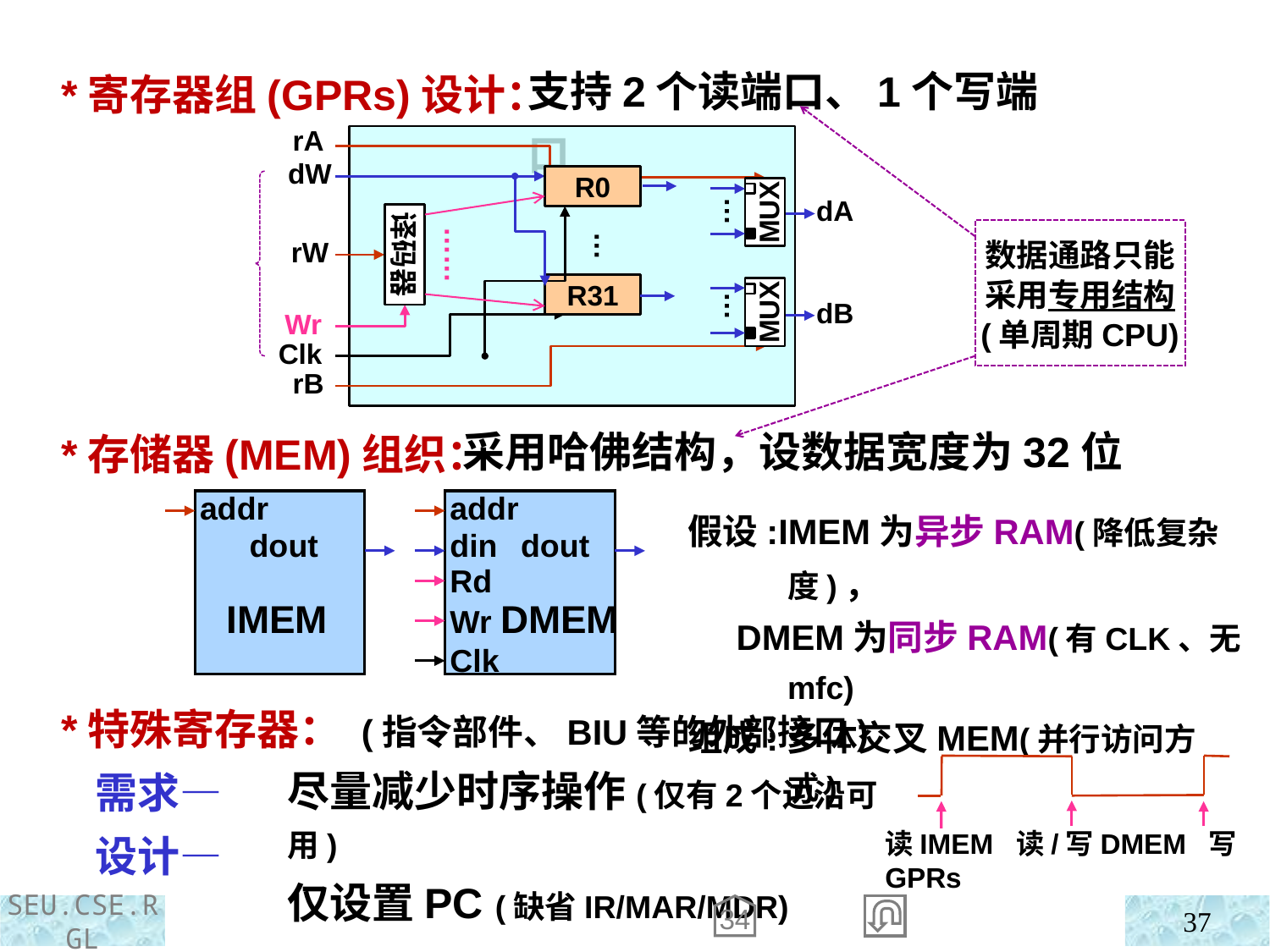

支持2个读端口、1个写端口
  *寄存器组(GPRs)设计：

  *存储器(MEM)组织：

  *特殊寄存器： (指令部件、BIU等的外部接口)
     需求—
     设计—
数据通路只能采用专用结构
(单周期CPU)

rA
dW
dA
rW
dB
Wr
Clk
rB
R0

MUX
…
译码器

…
……
R31

…
MUX

采用哈佛结构，设数据宽度为32位
addr
      dout

   IMEM

addr
din   dout
Rd
Wr DMEM
Clk
假设:IMEM为异步RAM(降低复杂度)，
     DMEM为同步RAM(有CLK、无mfc)
组成:多体交叉MEM(并行访问方式)
尽量减少时序操作(仅有2个边沿可用)
仅设置PC (缺省IR/MAR/MDR)
读IMEM  读/写DMEM  写GPRs
34

37